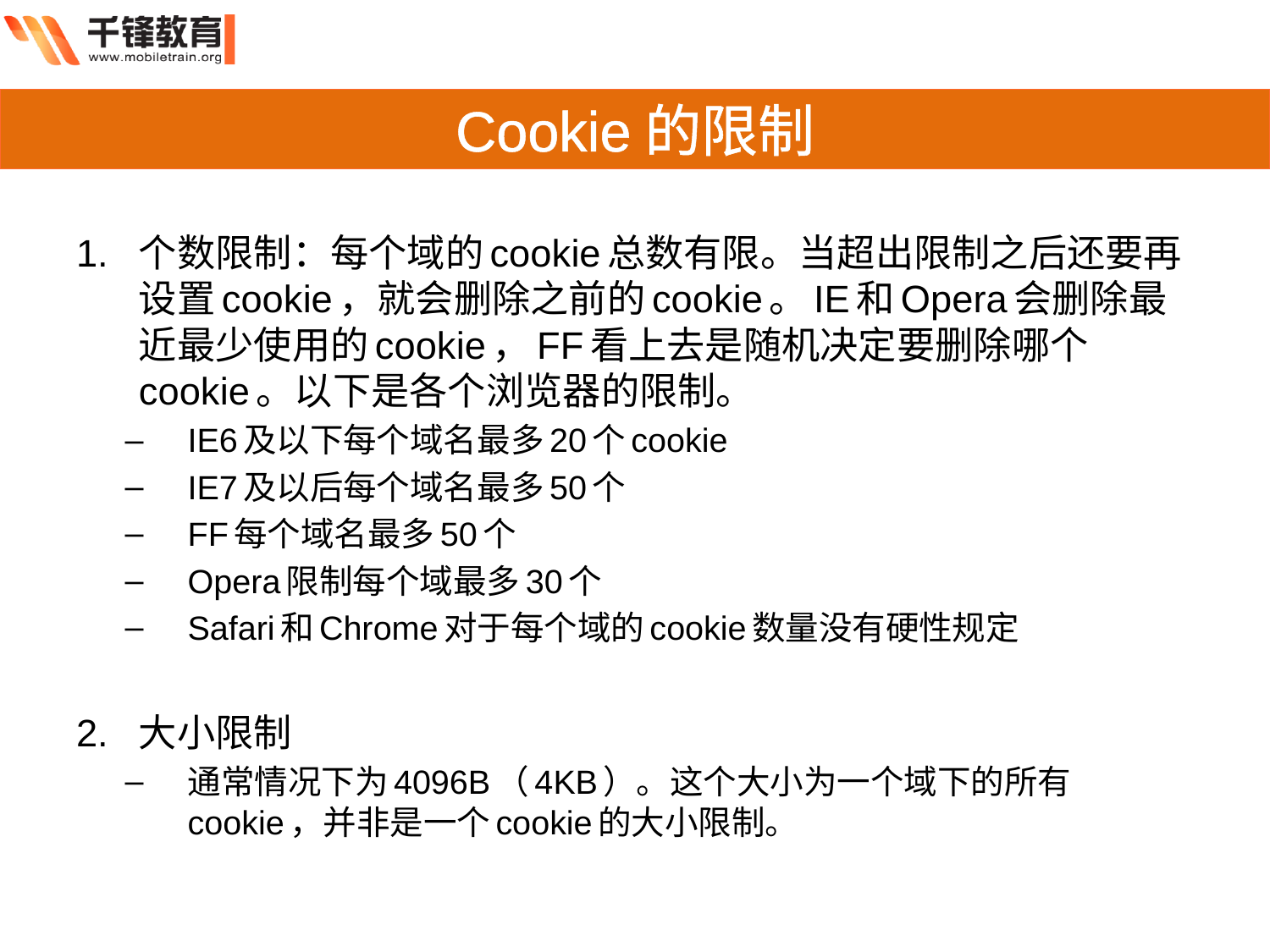

# Cookie的限制
个数限制：每个域的cookie总数有限。当超出限制之后还要再设置cookie，就会删除之前的cookie。IE和Opera会删除最近最少使用的cookie，FF看上去是随机决定要删除哪个cookie。以下是各个浏览器的限制。
IE6及以下每个域名最多20个cookie
IE7及以后每个域名最多50个
FF每个域名最多50个
Opera限制每个域最多30个
Safari和Chrome对于每个域的cookie数量没有硬性规定

大小限制
通常情况下为4096B（4KB）。这个大小为一个域下的所有cookie，并非是一个cookie的大小限制。